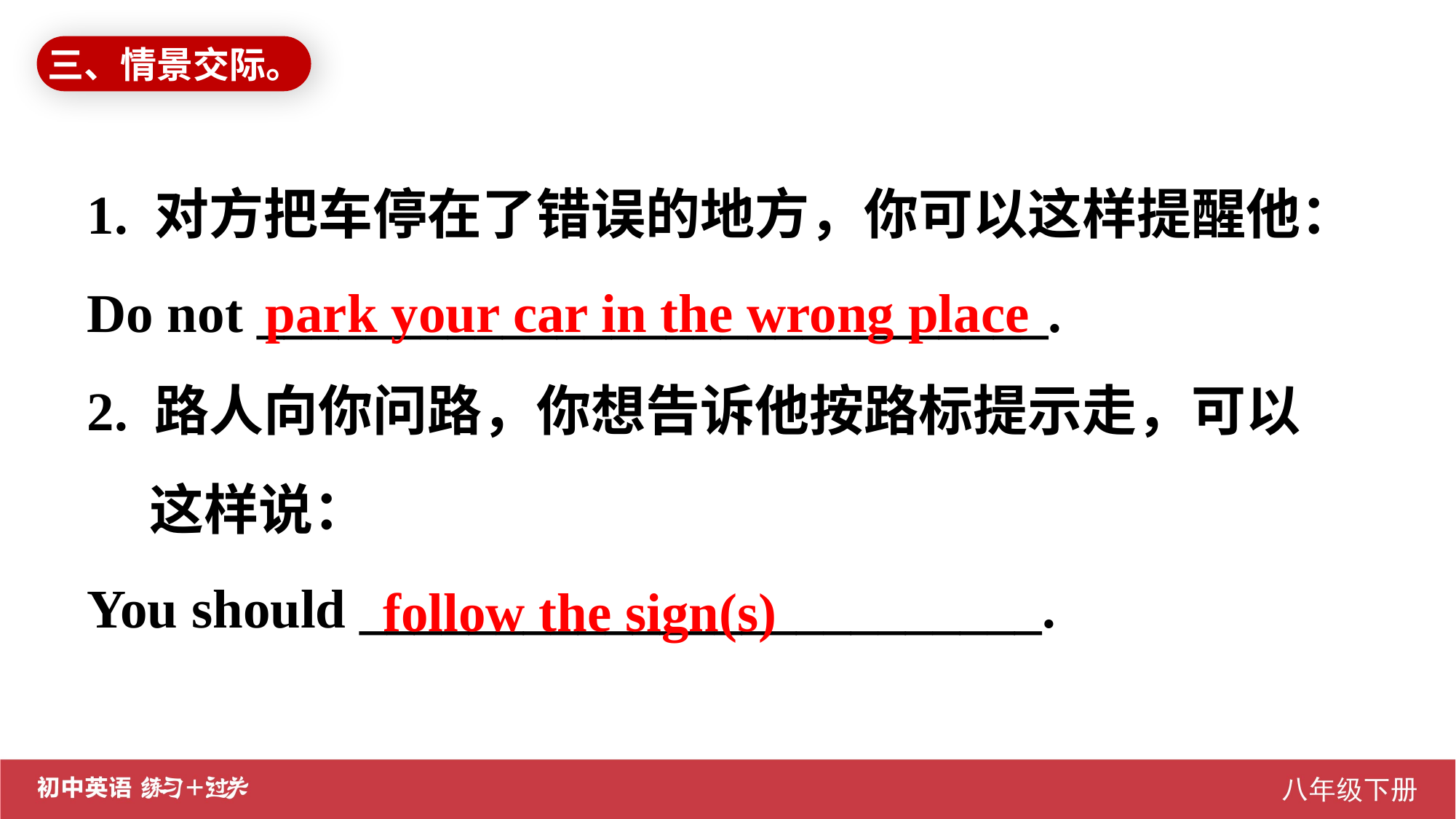

三、情景交际。
1. 对方把车停在了错误的地方，你可以这样提醒他：
Do not _____________________________.
2. 路人向你问路，你想告诉他按路标提示走，可以
    这样说：
You should _________________________.
park your car in the wrong place
follow the sign(s)